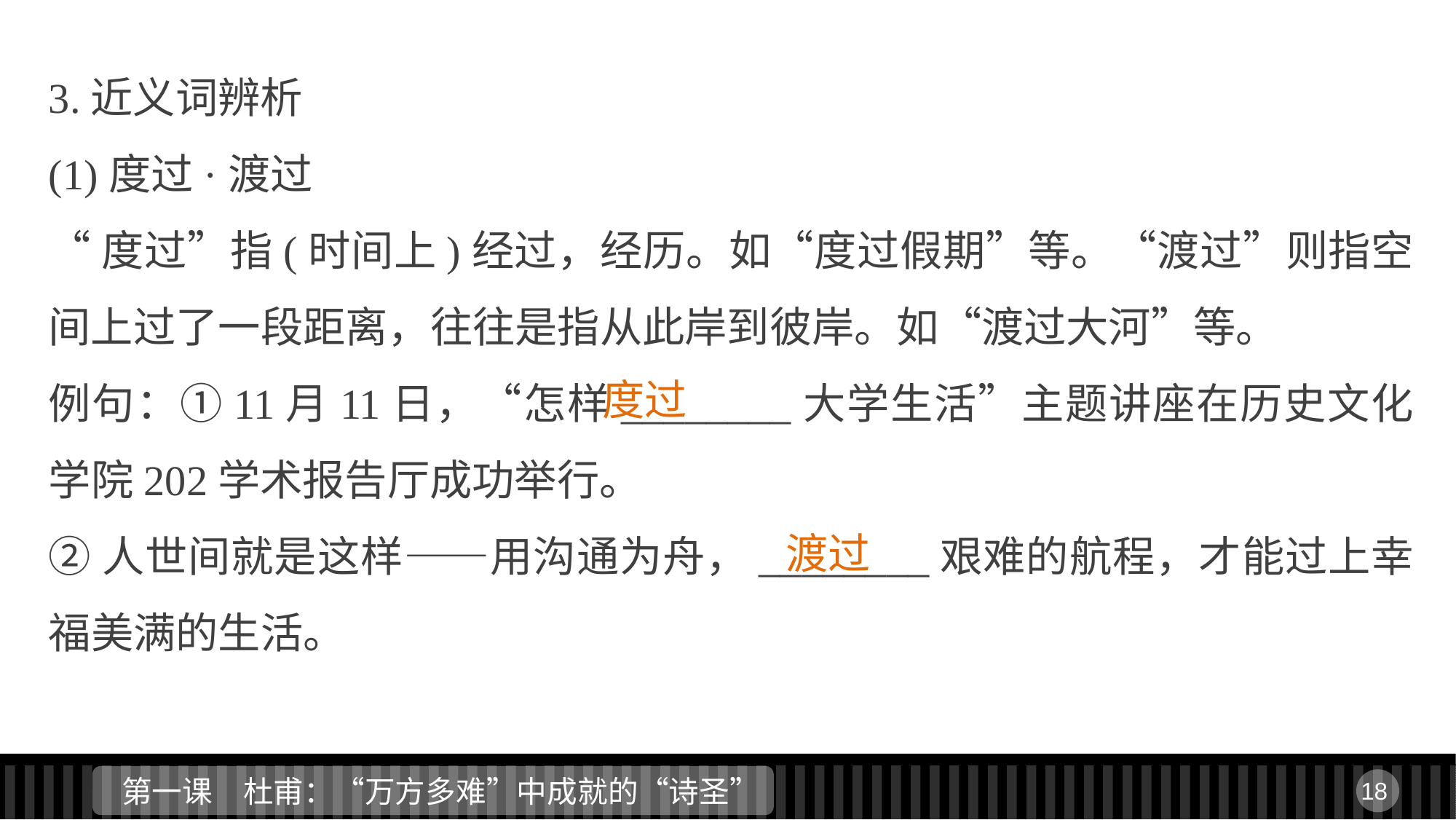

3.近义词辨析
(1)度过·渡过
“度过”指(时间上)经过，经历。如“度过假期”等。“渡过”则指空间上过了一段距离，往往是指从此岸到彼岸。如“渡过大河”等。
例句：①11月11日，“怎样________大学生活”主题讲座在历史文化学院202学术报告厅成功举行。
②人世间就是这样——用沟通为舟，________艰难的航程，才能过上幸福美满的生活。
度过
渡过